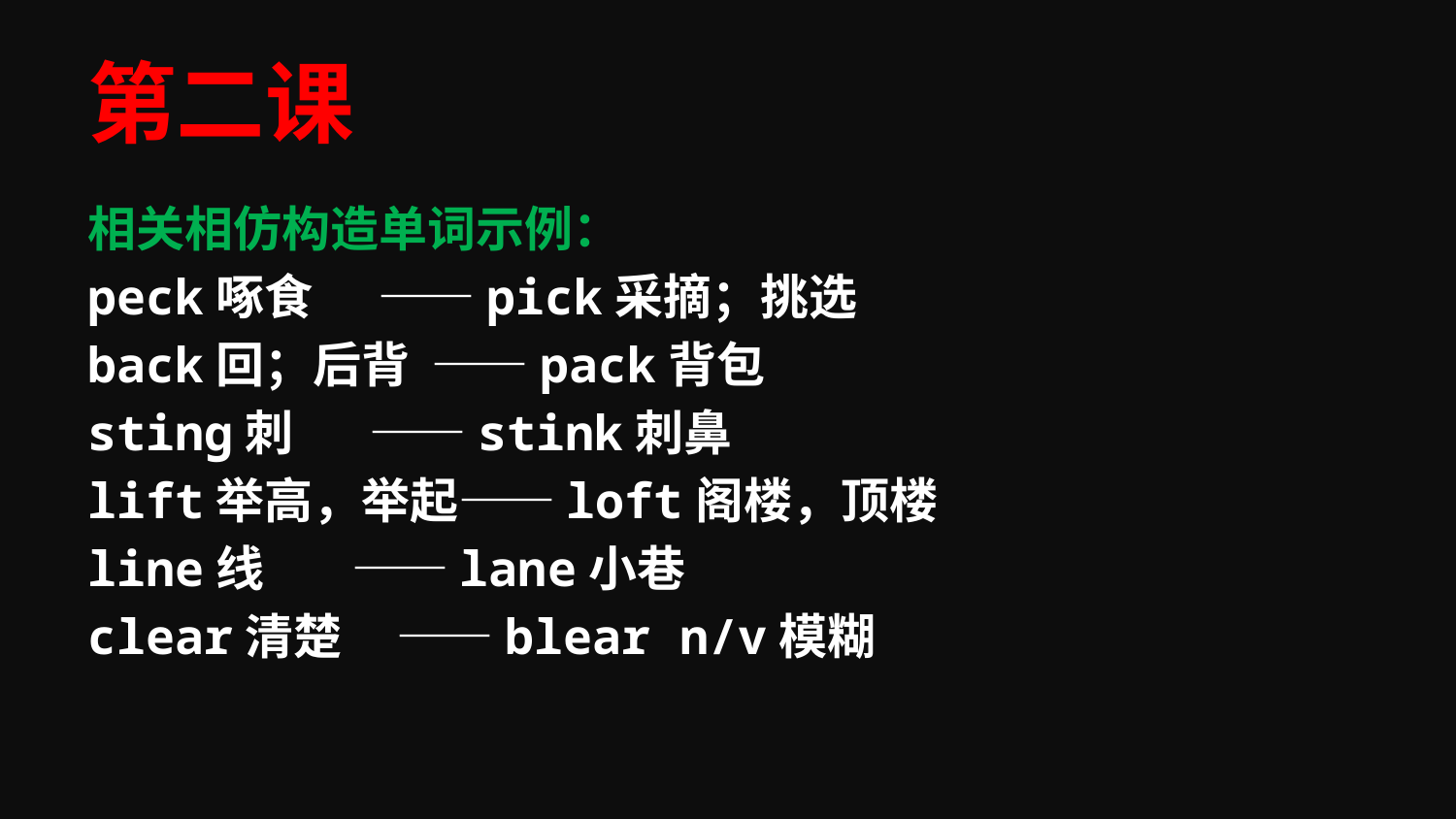

# 第二课
相关相仿构造单词示例：
peck啄食      ——pick采摘；挑选
back回；后背  ——pack背包
sting刺       ——stink刺鼻
lift举高，举起——loft阁楼，顶楼
line线        ——lane小巷
clear清楚     ——blear n/v模糊